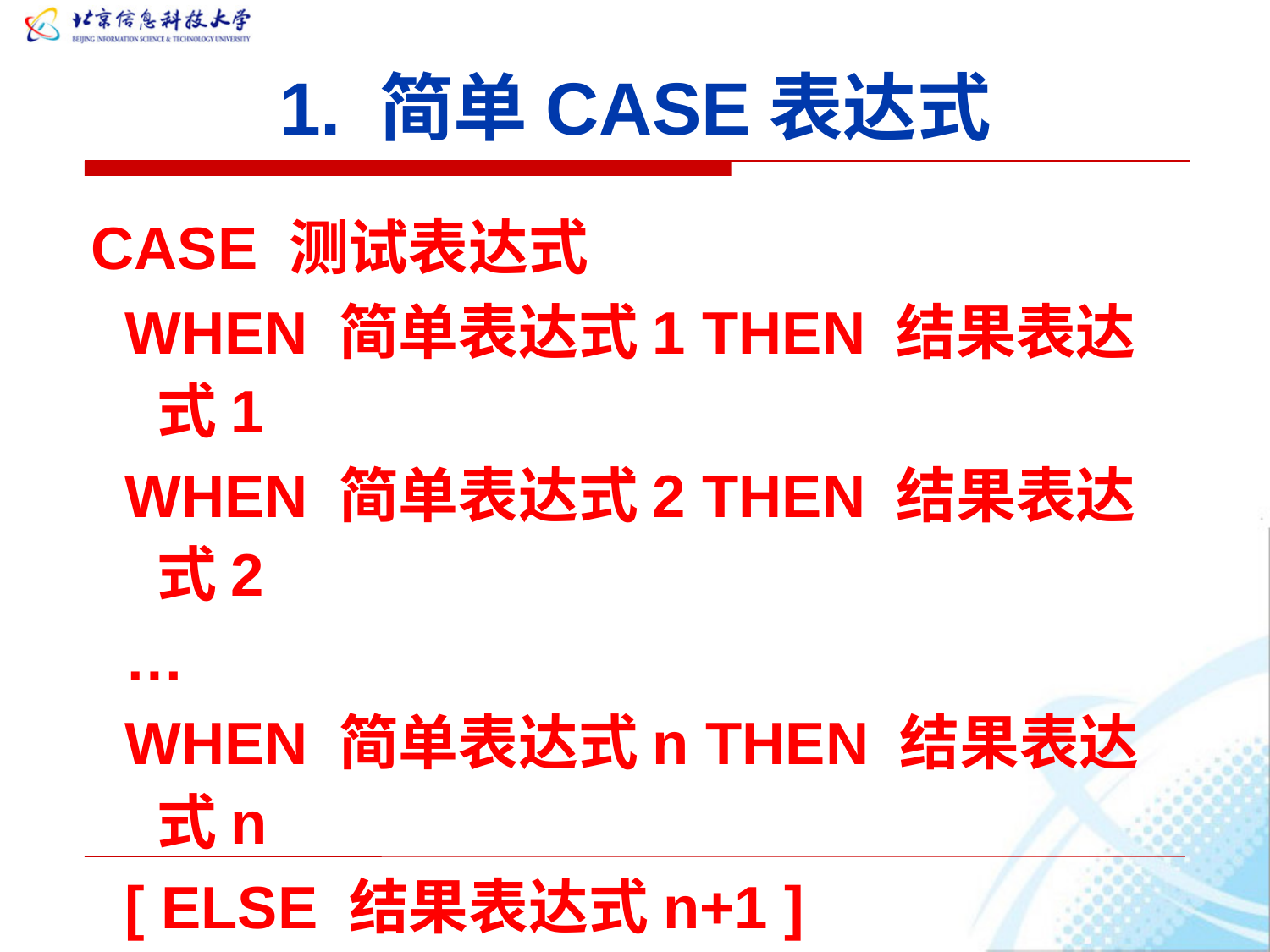

# 1. 简单CASE表达式
CASE 测试表达式
  WHEN 简单表达式1 THEN 结果表达式1
  WHEN 简单表达式2 THEN 结果表达式2
  …
  WHEN 简单表达式n THEN 结果表达式n
  [ ELSE 结果表达式n+1 ]
END

100